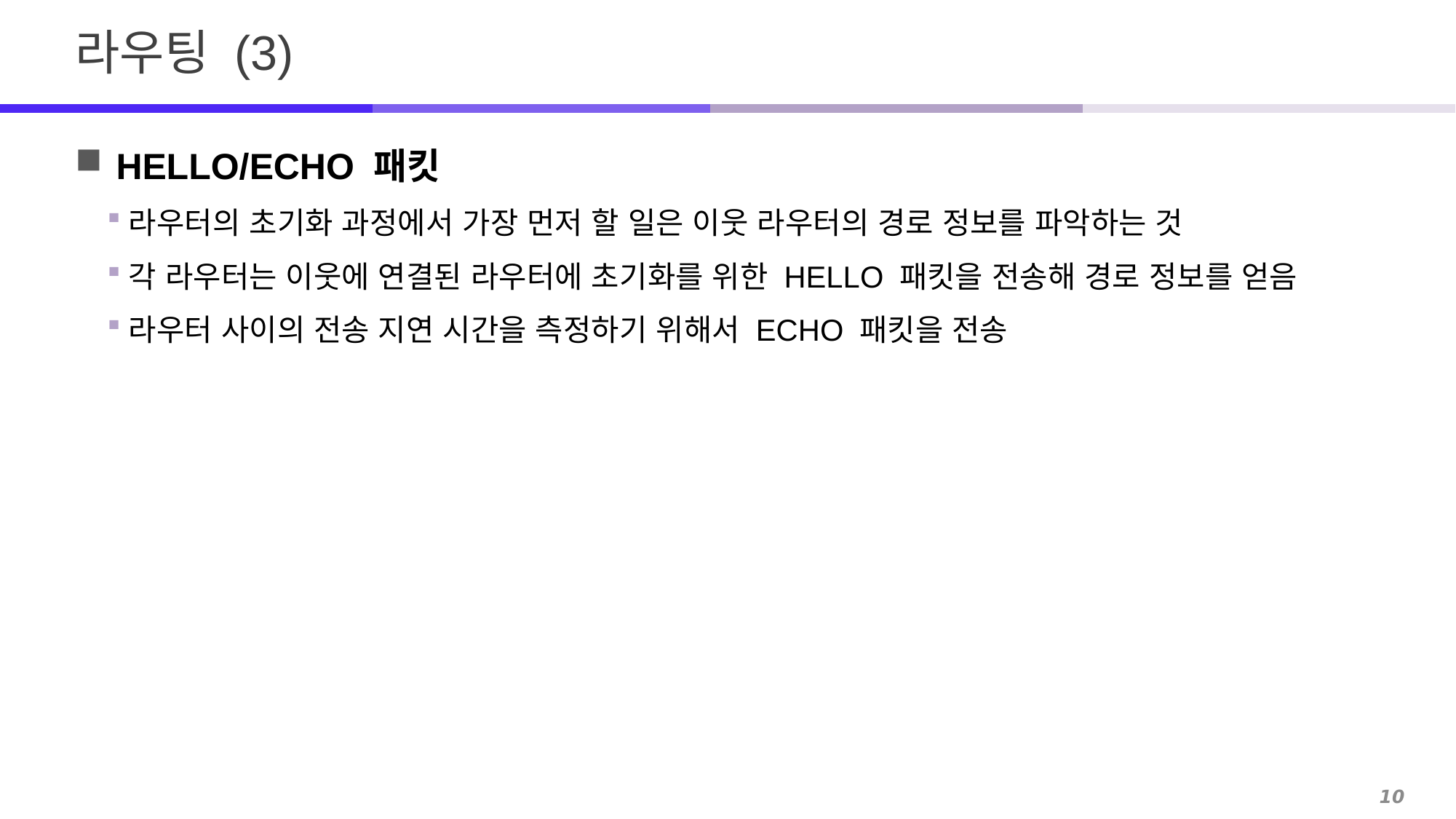

# 라우팅 (3)
HELLO/ECHO 패킷
라우터의 초기화 과정에서 가장 먼저 할 일은 이웃 라우터의 경로 정보를 파악하는 것
각 라우터는 이웃에 연결된 라우터에 초기화를 위한 HELLO 패킷을 전송해 경로 정보를 얻음
라우터 사이의 전송 지연 시간을 측정하기 위해서 ECHO 패킷을 전송